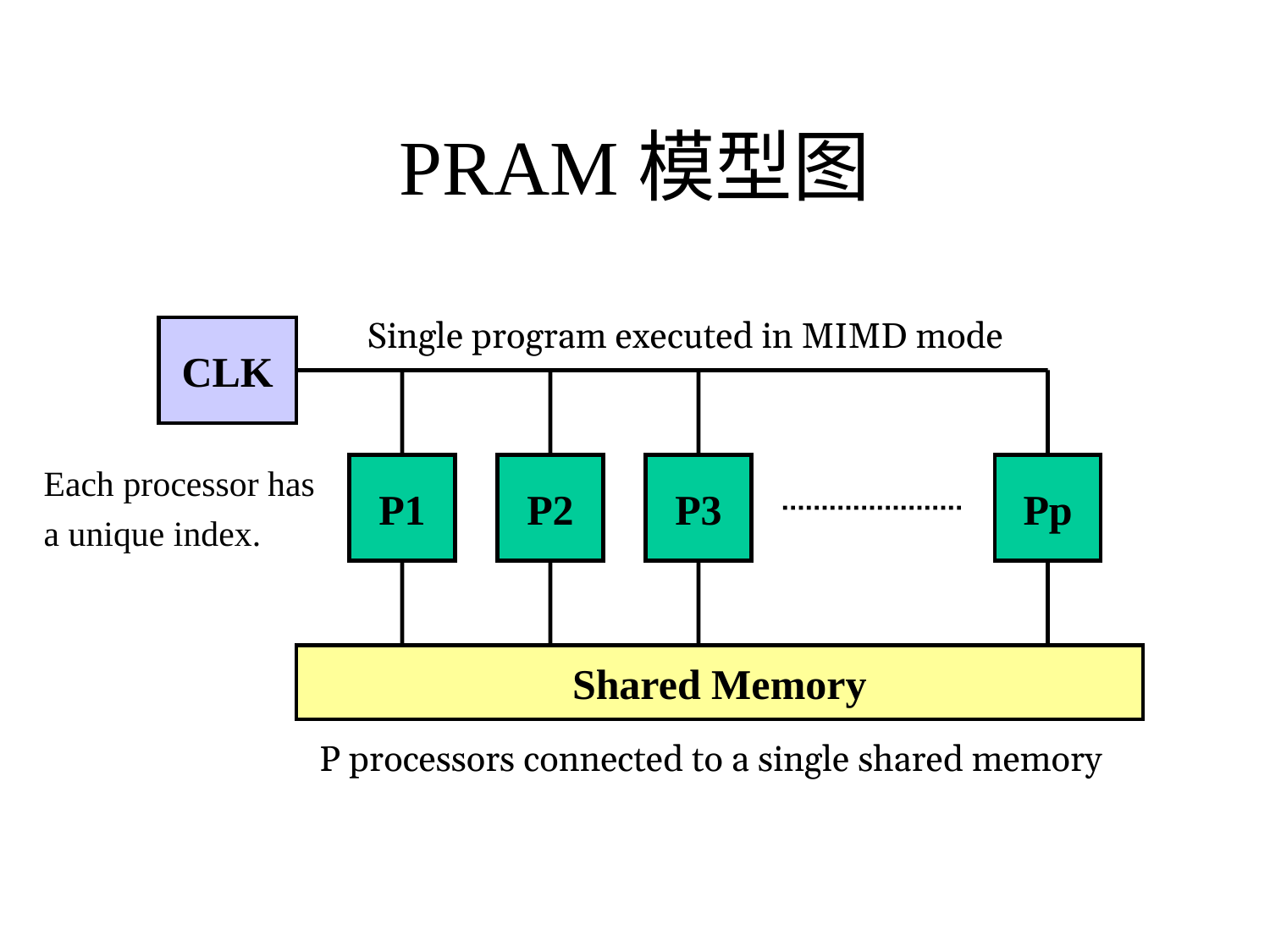

# PRAM模型图
Single program executed in MIMD mode
CLK

Each processor has
a unique index.
P1
P2
P3
Pp

Shared Memory
P processors connected to a single shared memory